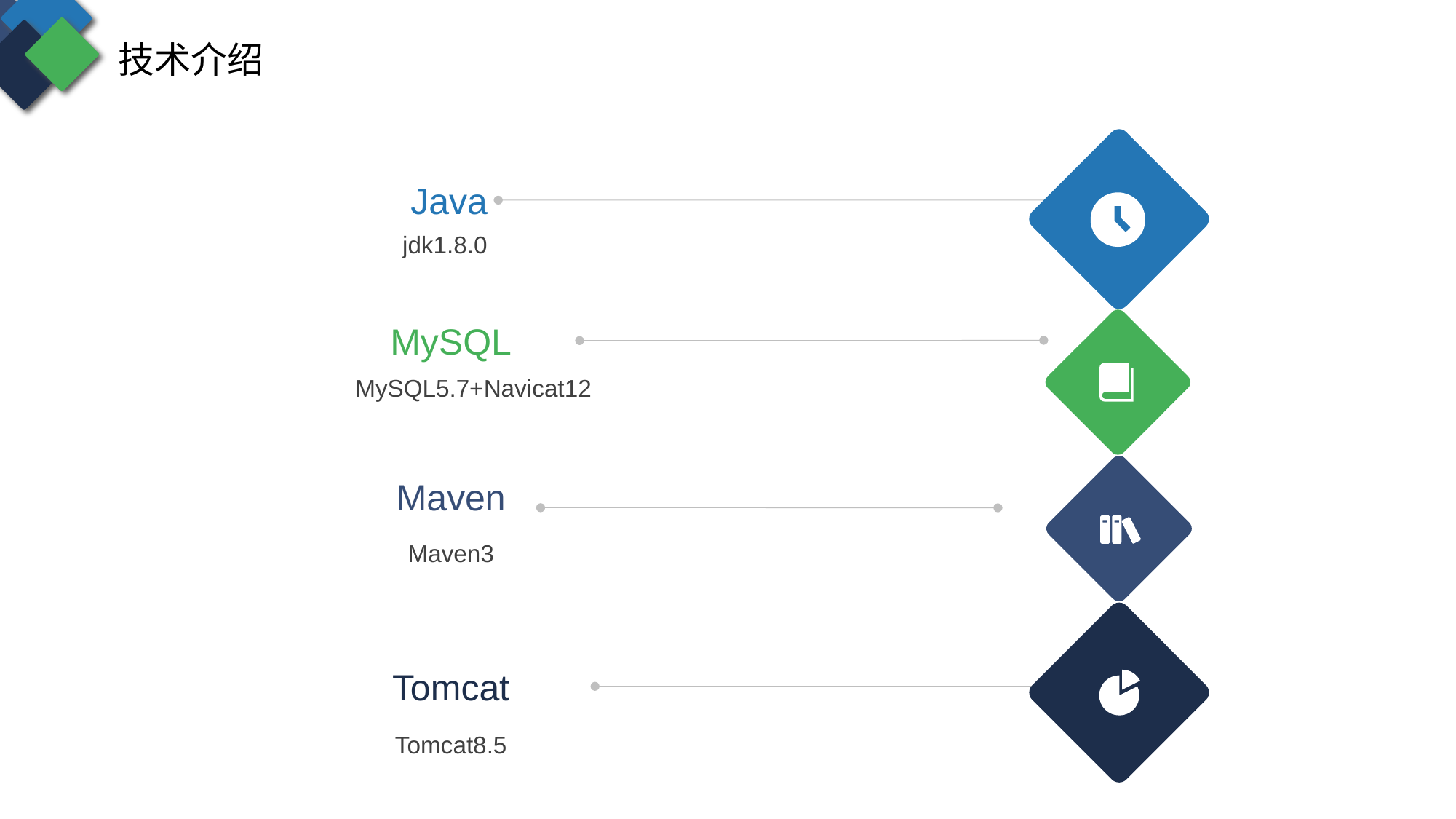

技术介绍

Java
jdk1.8.0
MySQL

MySQL5.7+Navicat12
Maven

Maven3

Tomcat
Tomcat8.5